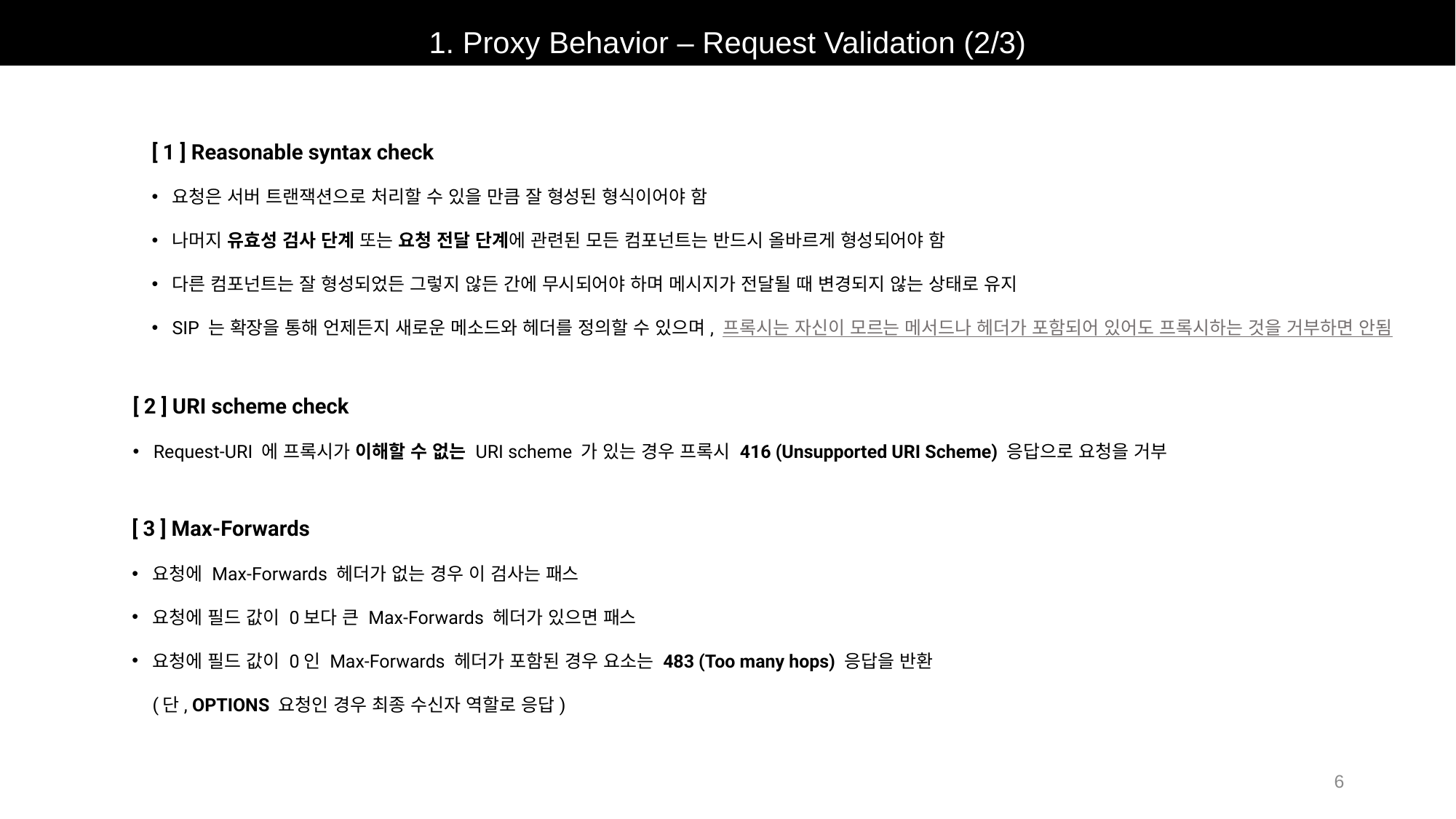

# 1. Proxy Behavior – Request Validation (2/3)
[ 1 ] Reasonable syntax check
요청은 서버 트랜잭션으로 처리할 수 있을 만큼 잘 형성된 형식이어야 함
나머지 유효성 검사 단계 또는 요청 전달 단계에 관련된 모든 컴포넌트는 반드시 올바르게 형성되어야 함
다른 컴포넌트는 잘 형성되었든 그렇지 않든 간에 무시되어야 하며 메시지가 전달될 때 변경되지 않는 상태로 유지
SIP 는 확장을 통해 언제든지 새로운 메소드와 헤더를 정의할 수 있으며, 프록시는 자신이 모르는 메서드나 헤더가 포함되어 있어도 프록시하는 것을 거부하면 안됨
[ 2 ] URI scheme check
Request-URI 에 프록시가 이해할 수 없는 URI scheme 가 있는 경우 프록시 416 (Unsupported URI Scheme) 응답으로 요청을 거부
[ 3 ] Max-Forwards
요청에 Max-Forwards 헤더가 없는 경우 이 검사는 패스
요청에 필드 값이 0보다 큰 Max-Forwards 헤더가 있으면 패스
요청에 필드 값이 0인 Max-Forwards 헤더가 포함된 경우 요소는 483 (Too many hops) 응답을 반환
(단, OPTIONS 요청인 경우 최종 수신자 역할로 응답)
6